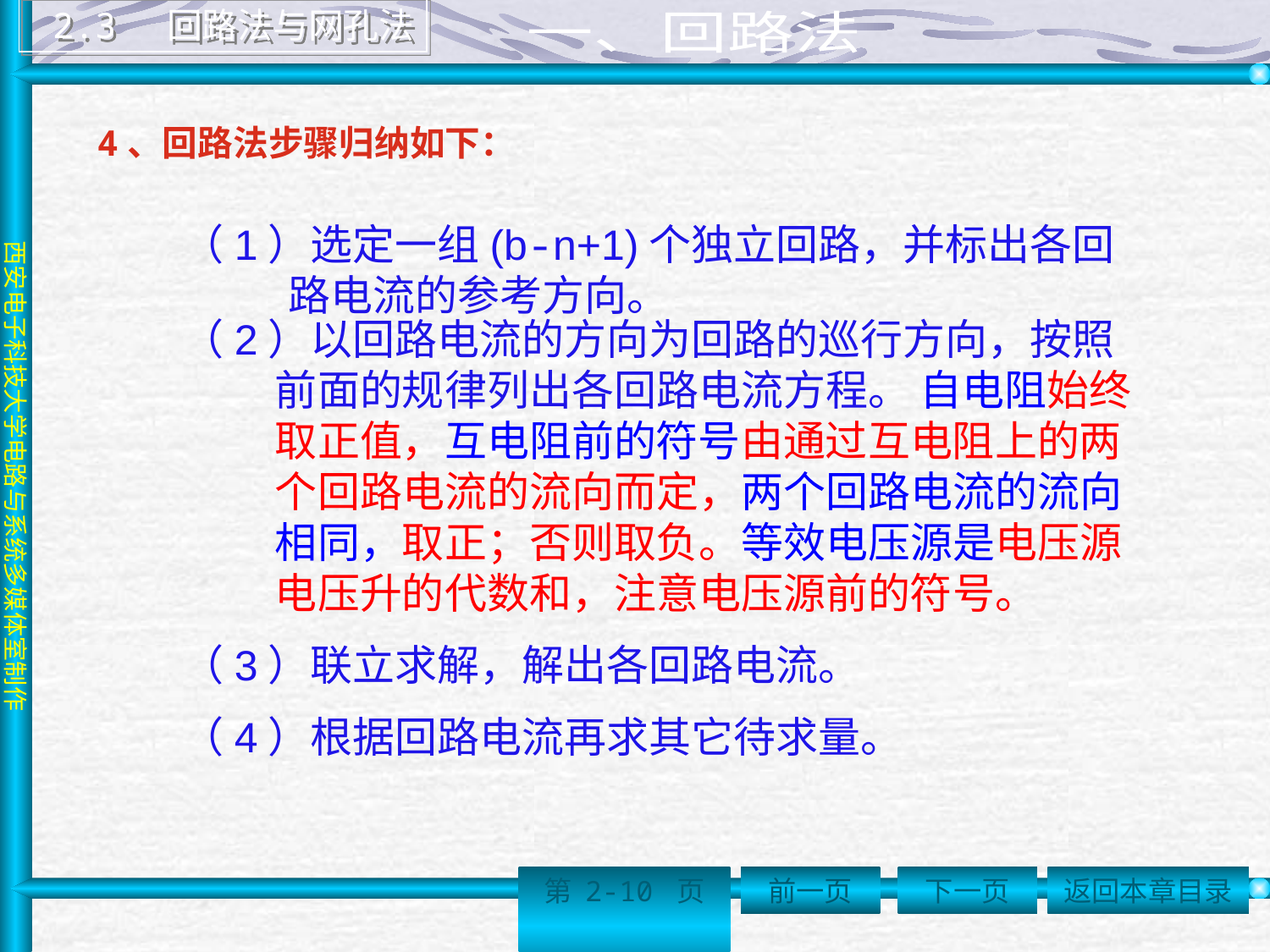

2.3  回路法与网孔法
 一、回路法
4、回路法步骤归纳如下：
（1）选定一组(b-n+1)个独立回路，并标出各回路电流的参考方向。
（2）以回路电流的方向为回路的巡行方向，按照前面的规律列出各回路电流方程。 自电阻始终取正值，互电阻前的符号由通过互电阻上的两个回路电流的流向而定，两个回路电流的流向相同，取正；否则取负。等效电压源是电压源电压升的代数和，注意电压源前的符号。
（3）联立求解，解出各回路电流。
（4）根据回路电流再求其它待求量。
第 2-10 页
前一页
下一页
返回本章目录